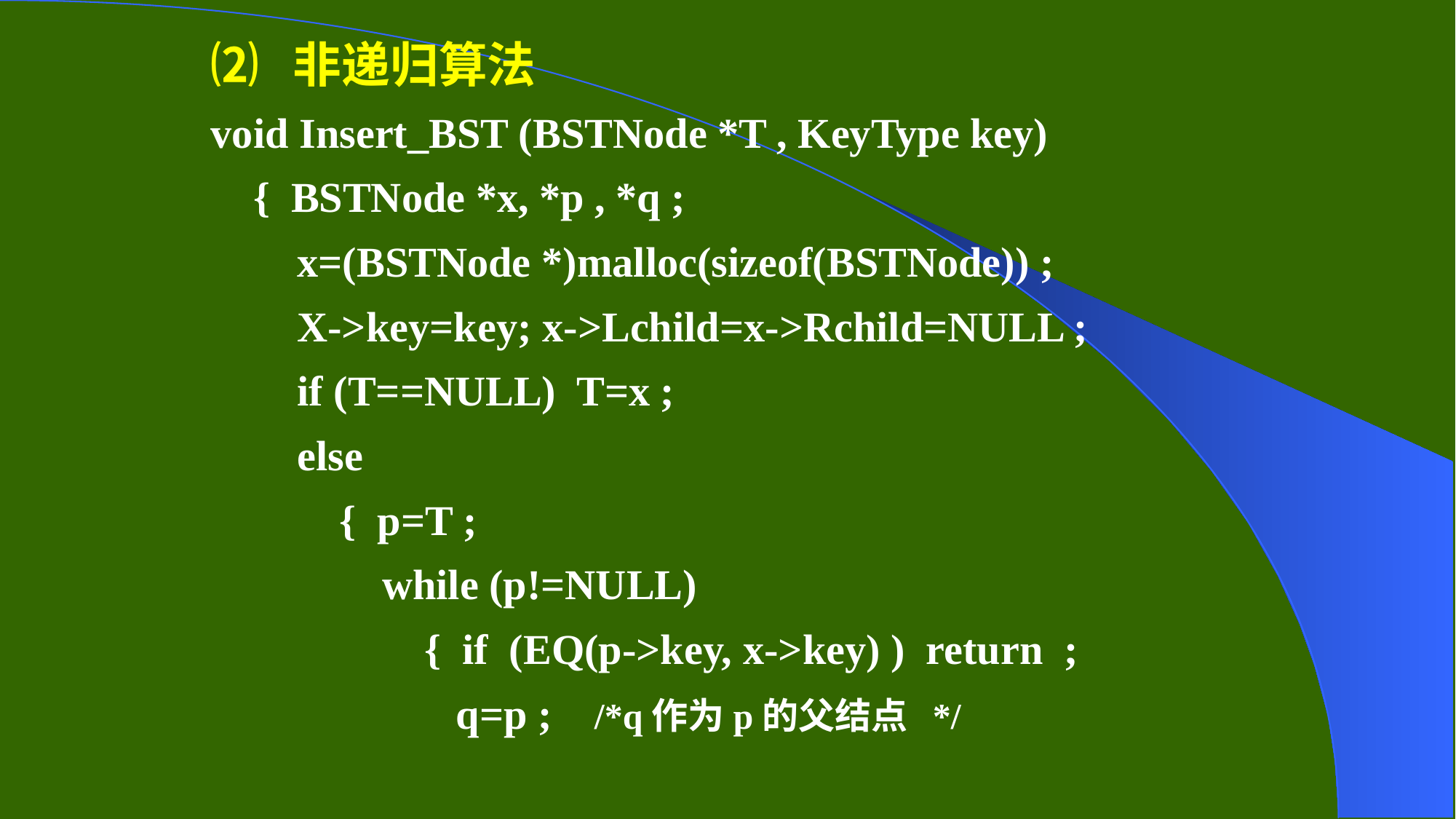

⑵  非递归算法
void Insert_BST (BSTNode *T , KeyType key)
{  BSTNode *x, *p , *q ;
x=(BSTNode *)malloc(sizeof(BSTNode)) ;
X->key=key; x->Lchild=x->Rchild=NULL ;
if (T==NULL)  T=x ;
else
{  p=T ;
while (p!=NULL)
    {  if  (EQ(p->key, x->key) )  return  ;
       q=p ;    /*q作为p的父结点  */